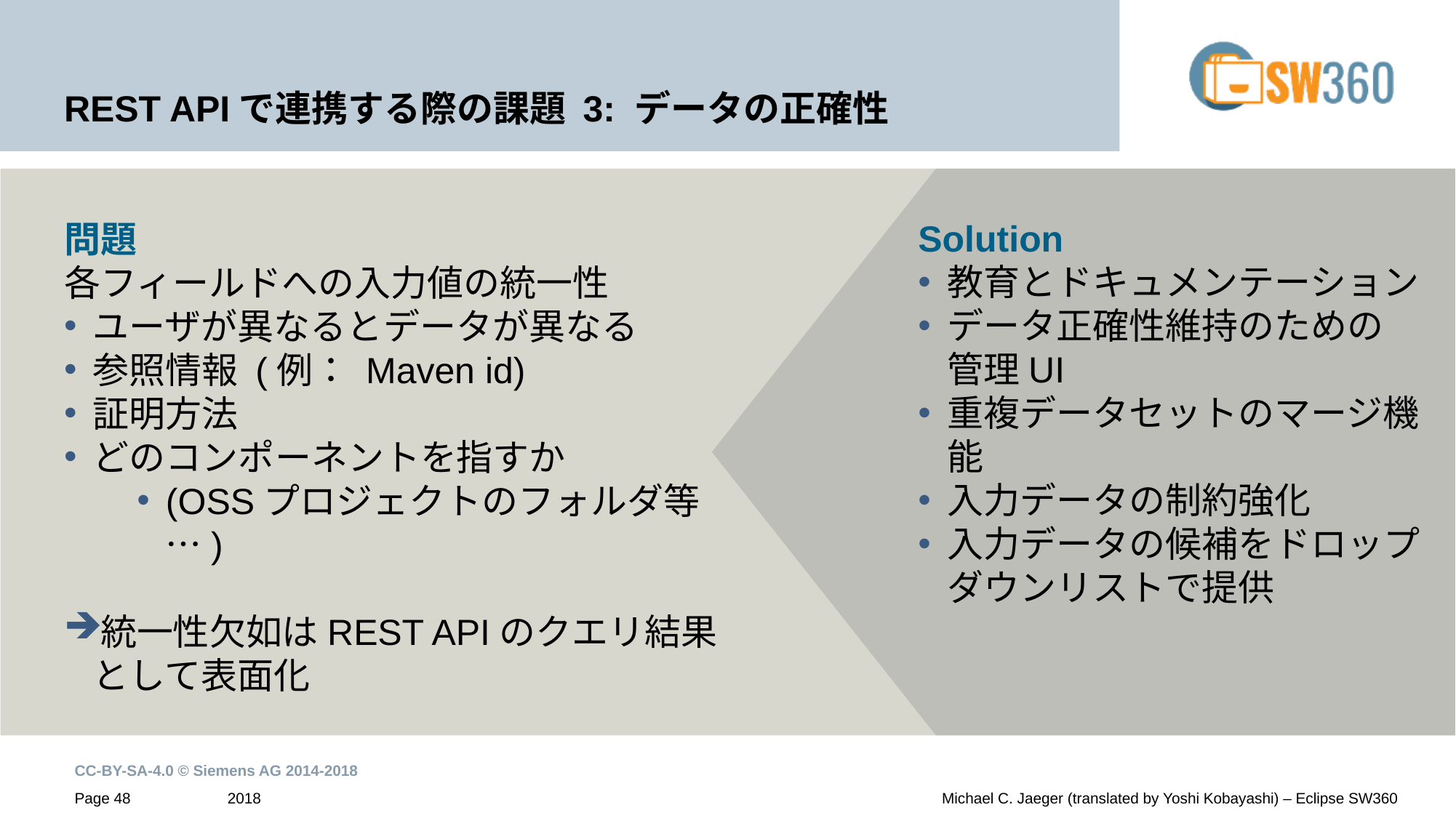

# REST APIで連携する際の課題 3: データの正確性

問題
各フィールドへの入力値の統一性
ユーザが異なるとデータが異なる
参照情報 (例： Maven id)
証明方法
どのコンポーネントを指すか
(OSSプロジェクトのフォルダ等…)

統一性欠如はREST APIのクエリ結果として表面化
Solution
教育とドキュメンテーション
データ正確性維持のための
管理UI
重複データセットのマージ機能
入力データの制約強化
入力データの候補をドロップダウンリストで提供